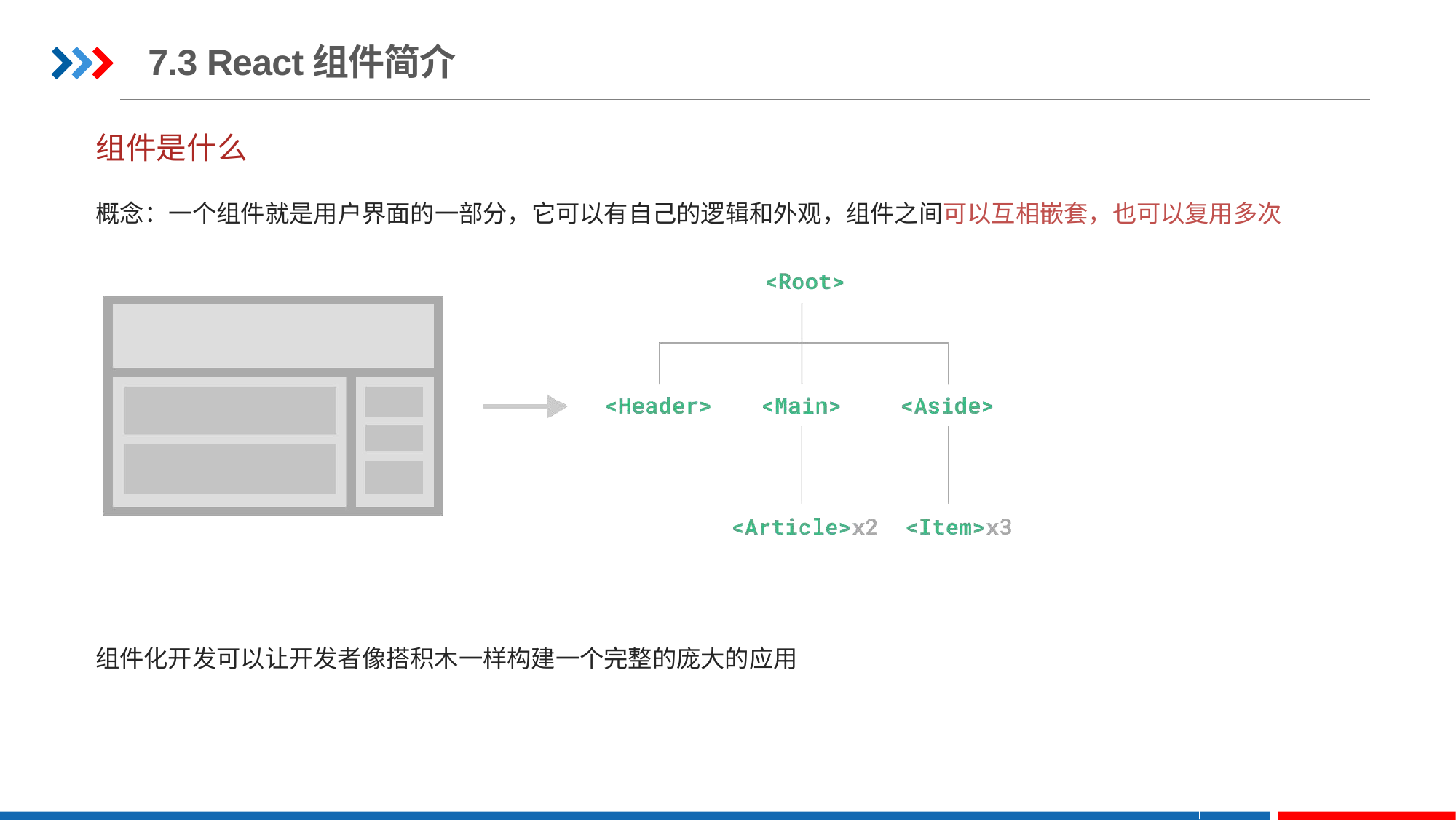

7.3 React组件简介
组件是什么
概念：一个组件就是用户界面的一部分，它可以有自己的逻辑和外观，组件之间可以互相嵌套，也可以复用多次

组件化开发可以让开发者像搭积木一样构建一个完整的庞大的应用